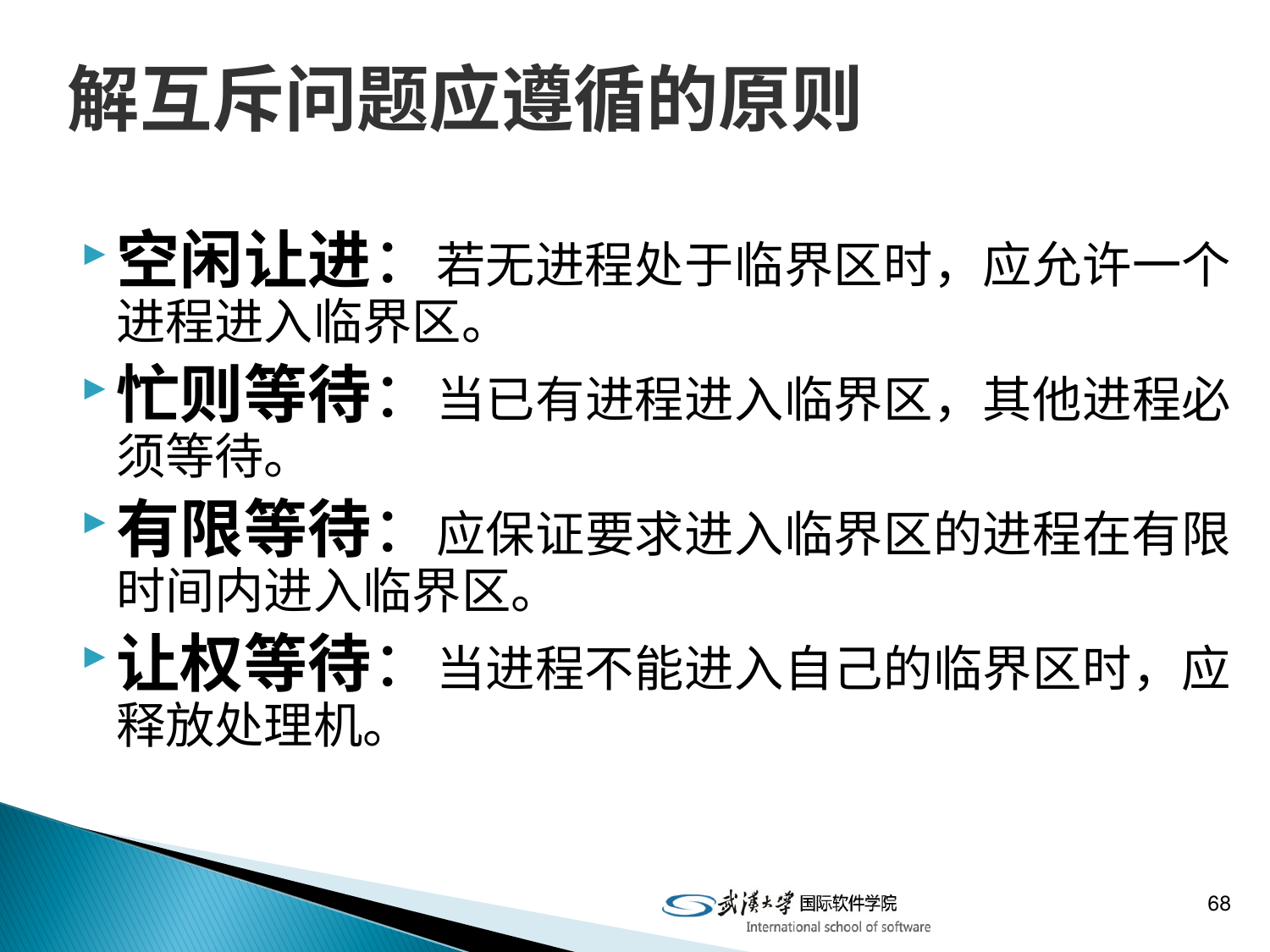

# 解互斥问题应遵循的原则
空闲让进：若无进程处于临界区时，应允许一个进程进入临界区。
忙则等待：当已有进程进入临界区，其他进程必须等待。
有限等待：应保证要求进入临界区的进程在有限时间内进入临界区。
让权等待：当进程不能进入自己的临界区时，应释放处理机。